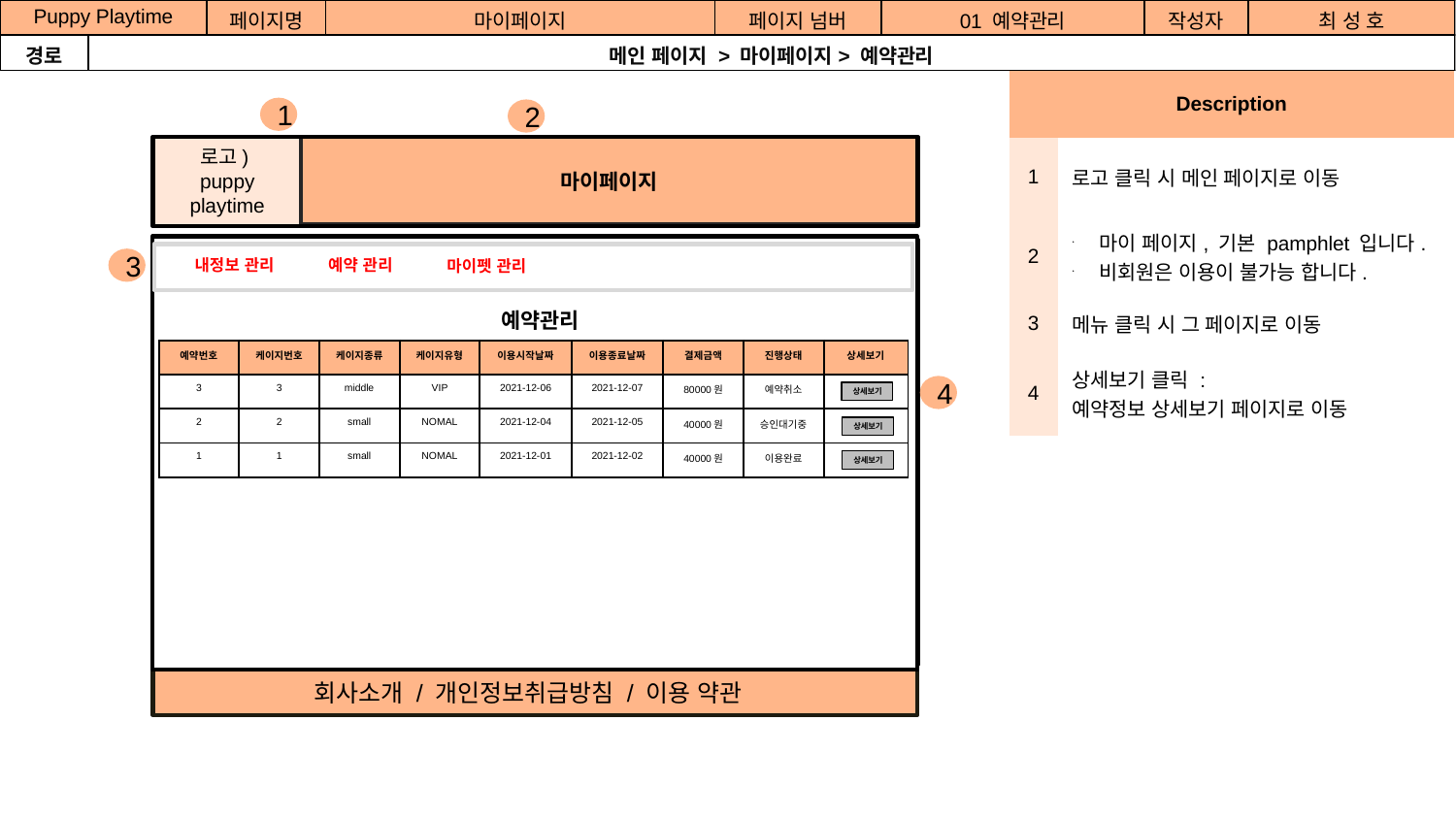

| Puppy Playtime |  | 페이지명 | 마이페이지 | 페이지 넘버 | 01 예약관리 | 작성자 | 최 성 호 |
| --- | --- | --- | --- | --- | --- | --- | --- |
| 경로 | 메인 페이지 > 마이페이지> 예약관리 |  |  |  |  |  |  |
공간(오피스) 대여 시스템
| Description |  |
| --- | --- |
| 1 | 로고 클릭 시 메인 페이지로 이동 |
| 2 | 마이 페이지, 기본 pamphlet 입니다. 비회원은 이용이 불가능 합니다. |
| 3 | 메뉴 클릭 시 그 페이지로 이동 |
| 4 | 상세보기 클릭 : 예약정보 상세보기 페이지로 이동 |
1
2
마이페이지
로고)
puppy
playtime
회사소개 / 개인정보취급방침 / 이용 약관

<main-content>
사용가이드

내정보 관리
예약 관리
마이펫 관리
3
4
예약관리
| 예약번호 | 케이지번호 | 케이지종류 | 케이지유형 | 이용시작날짜 | 이용종료날짜 | 결제금액 | 진행상태 | 상세보기 |
| --- | --- | --- | --- | --- | --- | --- | --- | --- |
| 3 | 3 | middle | VIP | 2021-12-06 | 2021-12-07 | 80000원 | 예약취소 |  |
| 2 | 2 | small | NOMAL | 2021-12-04 | 2021-12-05 | 40000원 | 승인대기중 |  |
| 1 | 1 | small | NOMAL | 2021-12-01 | 2021-12-02 | 40000원 | 이용완료 |  |
4
상세보기
상세보기
상세보기